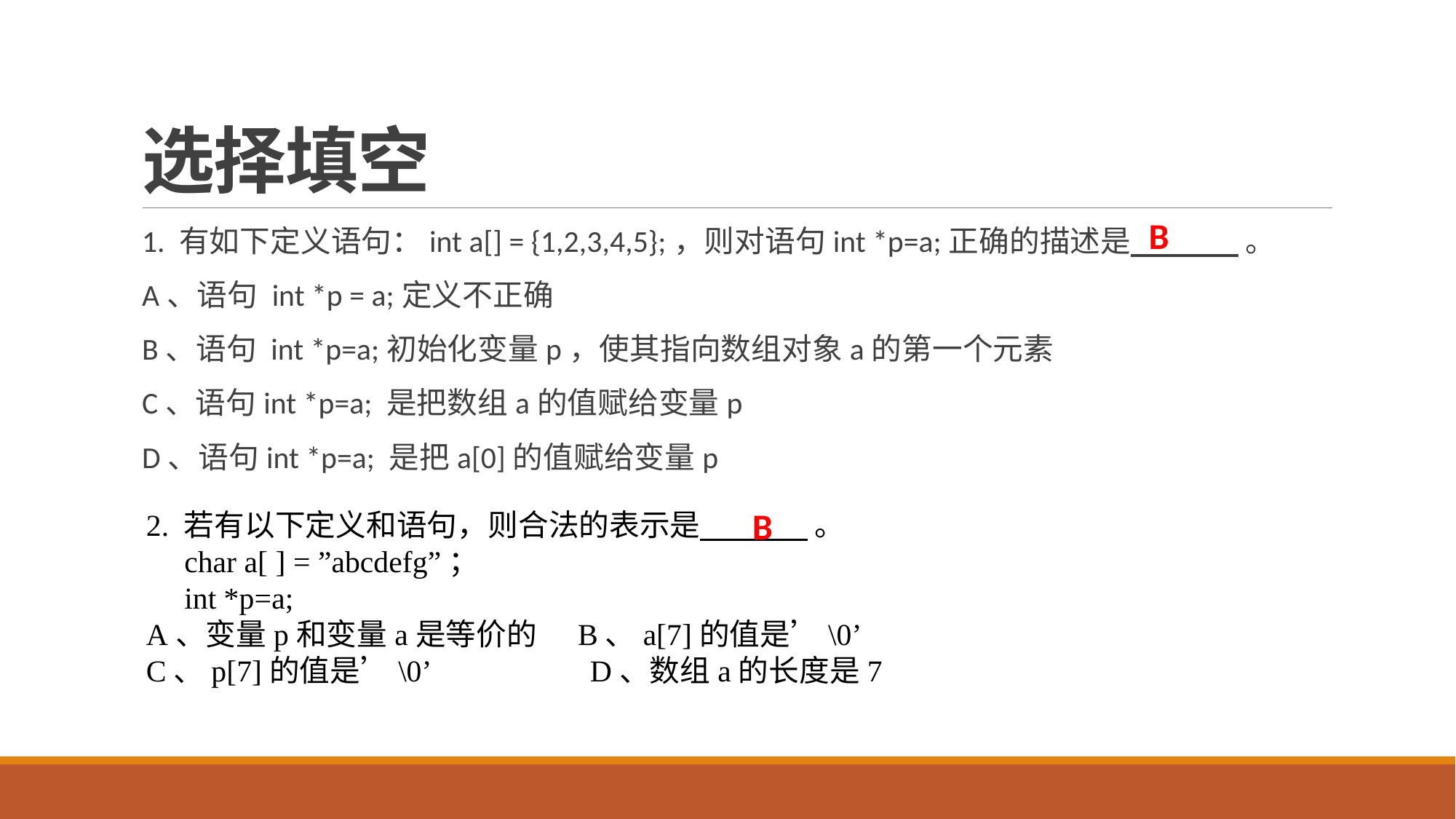

# 选择填空
B
1. 有如下定义语句：int a[] = {1,2,3,4,5};，则对语句int *p=a;正确的描述是                 。
A、语句 int *p = a;定义不正确
B、语句 int *p=a;初始化变量p，使其指向数组对象a的第一个元素
C、语句int *p=a; 是把数组a的值赋给变量p
D、语句int *p=a; 是把a[0]的值赋给变量p

B
2. 若有以下定义和语句，则合法的表示是                 。
     char a[ ] = ”abcdefg”；
     int *p=a;
A、变量p和变量a是等价的     B、a[7]的值是’\0’
C、p[7]的值是’\0’                     D、数组a的长度是7